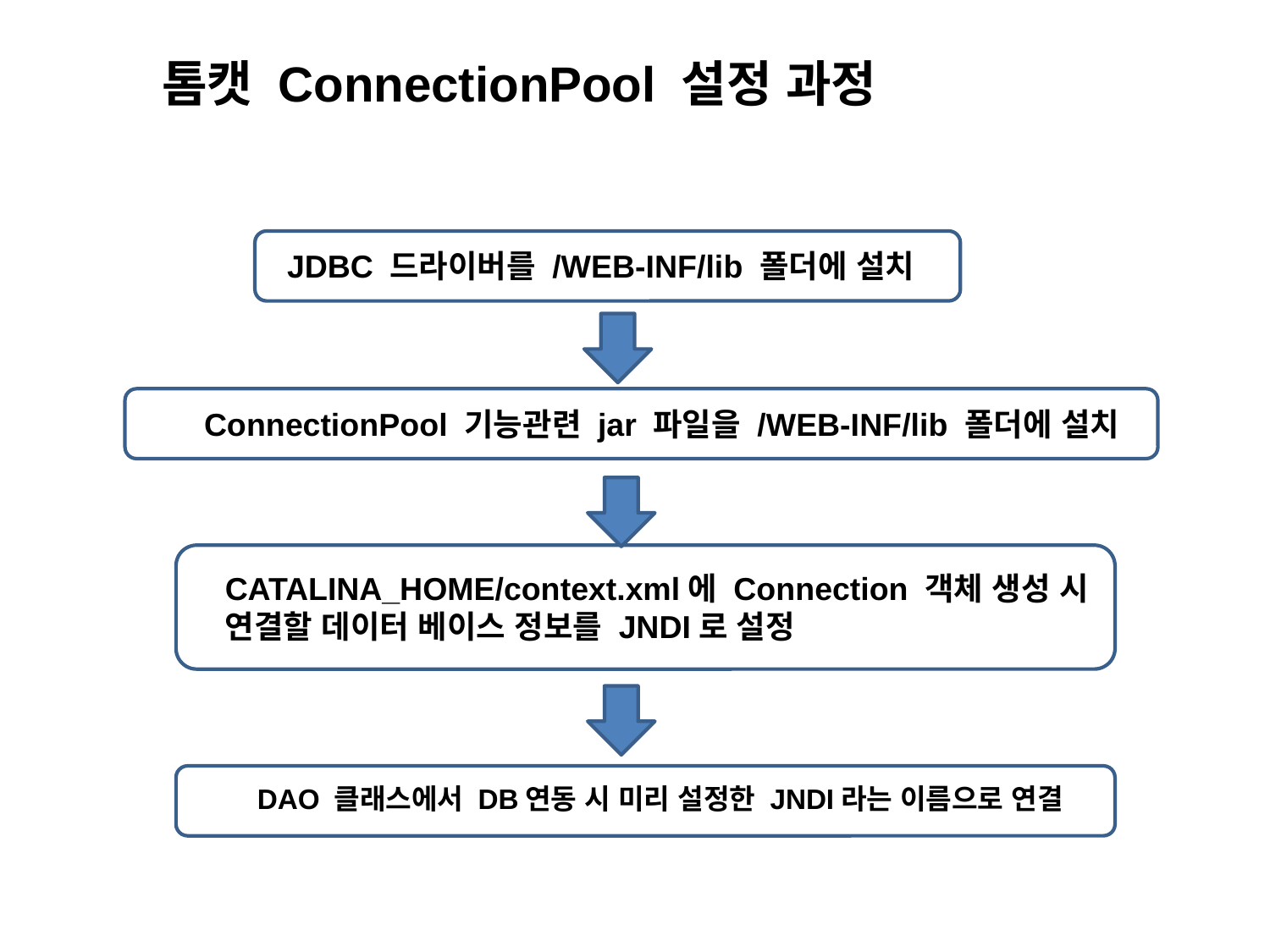

톰캣 ConnectionPool 설정 과정

JDBC 드라이버를 /WEB-INF/lib 폴더에 설치

ConnectionPool 기능관련 jar 파일을 /WEB-INF/lib 폴더에 설치

CATALINA_HOME/context.xml에 Connection 객체 생성 시
연결할 데이터 베이스 정보를 JNDI로 설정

DAO 클래스에서 DB연동 시 미리 설정한 JNDI라는 이름으로 연결